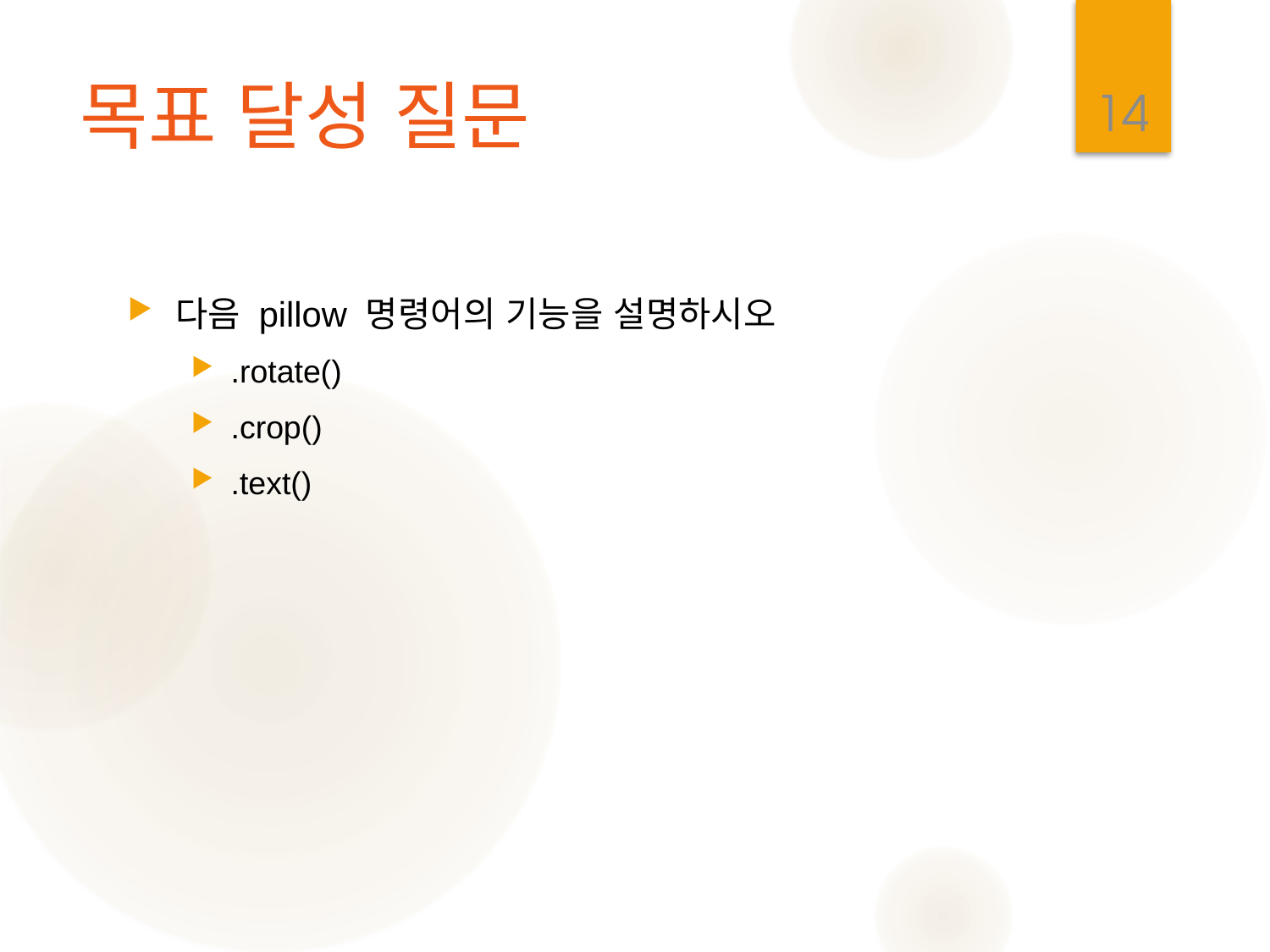

14
# 목표 달성 질문
다음 pillow 명령어의 기능을 설명하시오
.rotate()
.crop()
.text()